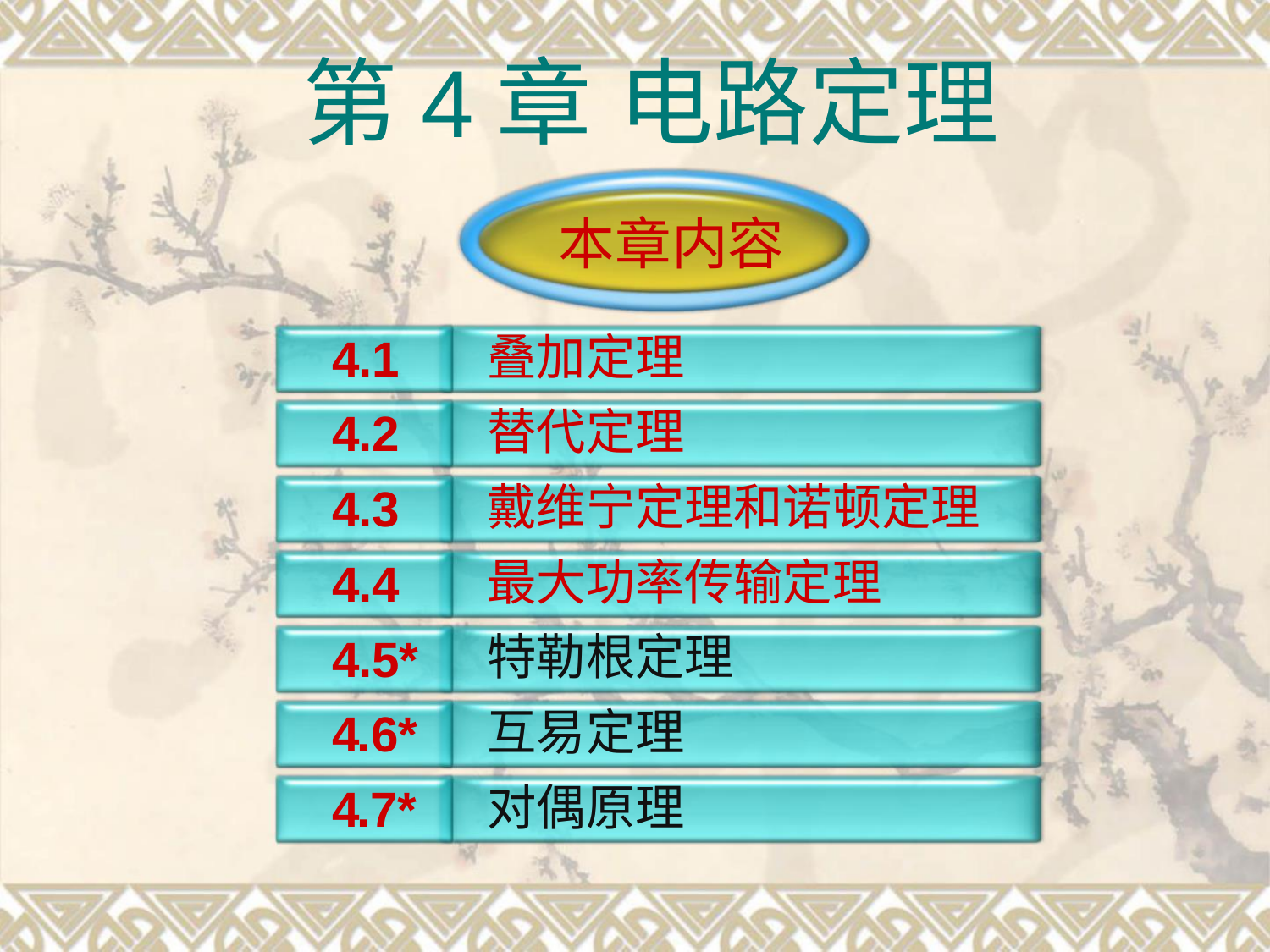

第4章 电路定理
本章内容
4
4
4
4
4
4
.1
叠加定理
.2
替代定理
.3
戴维宁定理和诺顿定理
最大功率传输定理
特勒根定理
.4
.5*
.6*
互易定理
4
.7*
对偶原理